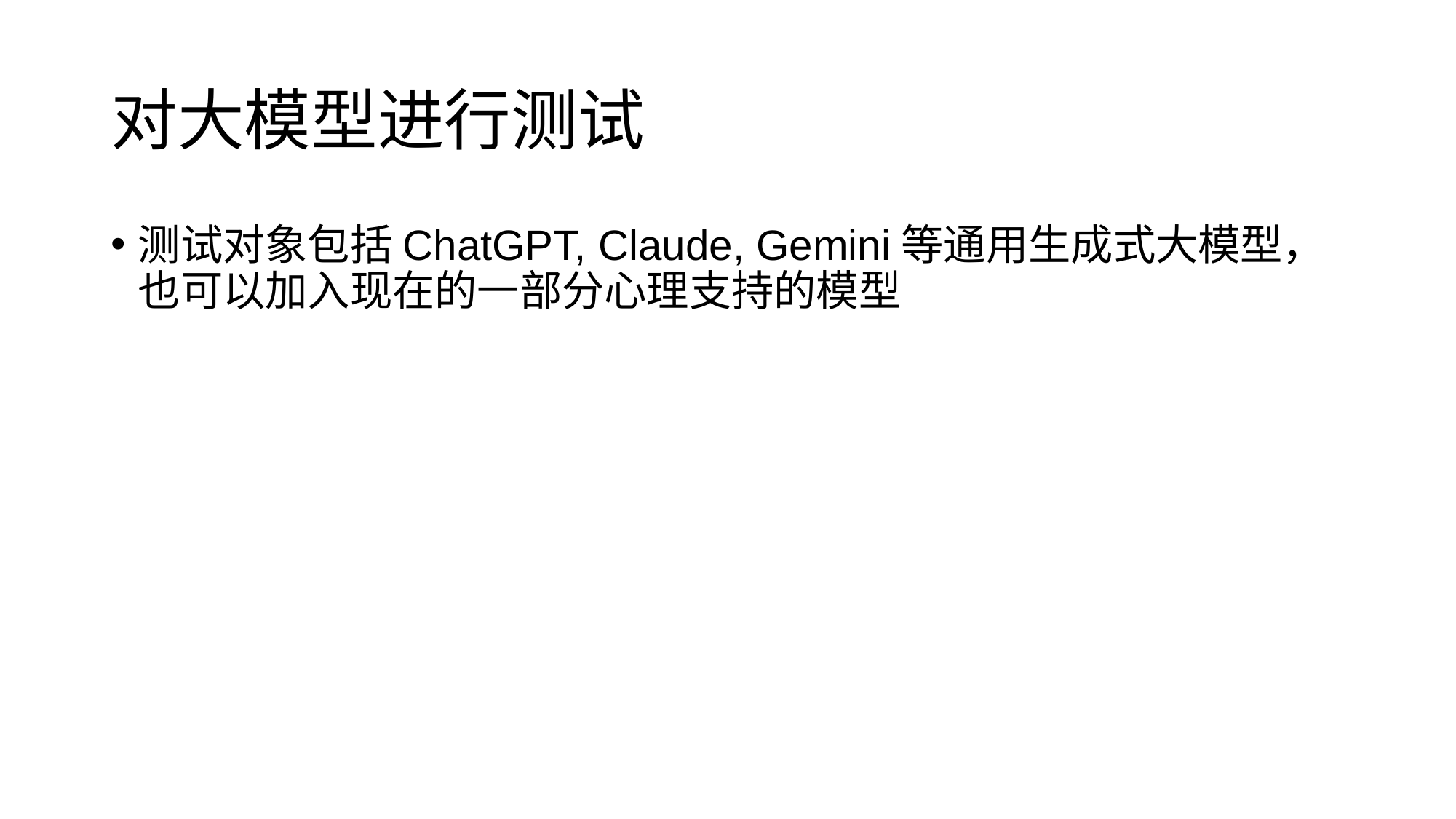

# 对大模型进行测试
测试对象包括ChatGPT, Claude, Gemini等通用生成式大模型，也可以加入现在的一部分心理支持的模型